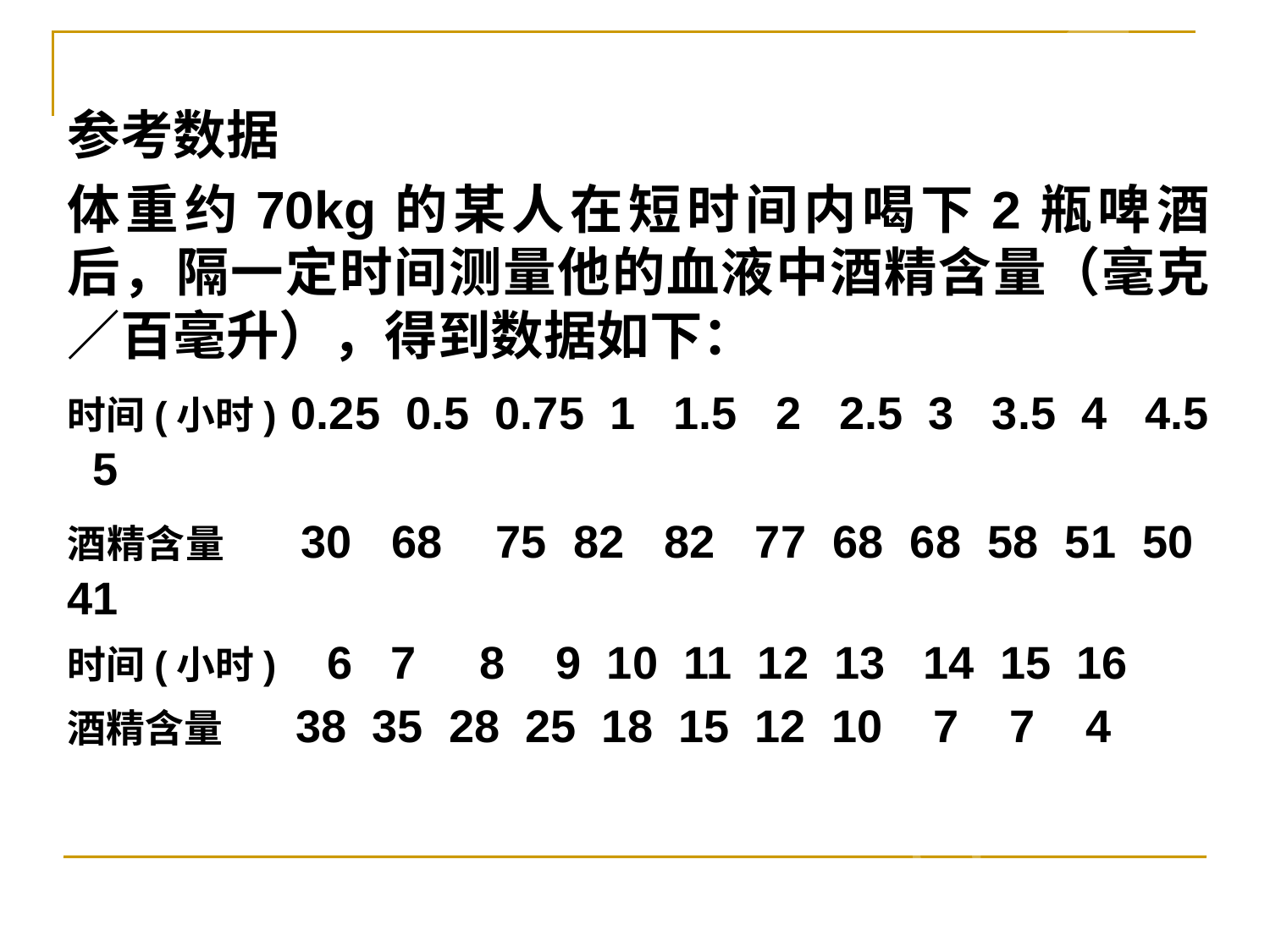

参考数据
体重约70kg的某人在短时间内喝下2瓶啤酒后，隔一定时间测量他的血液中酒精含量（毫克／百毫升），得到数据如下：
时间(小时) 0.25  0.5  0.75  1   1.5   2   2.5  3   3.5  4   4.5   5
酒精含量     30   68    75  82   82   77  68  68  58  51  50  41
时间(小时)    6   7     8    9  10  11  12  13   14  15  16
酒精含量      38  35  28  25  18  15  12  10    7    7    4